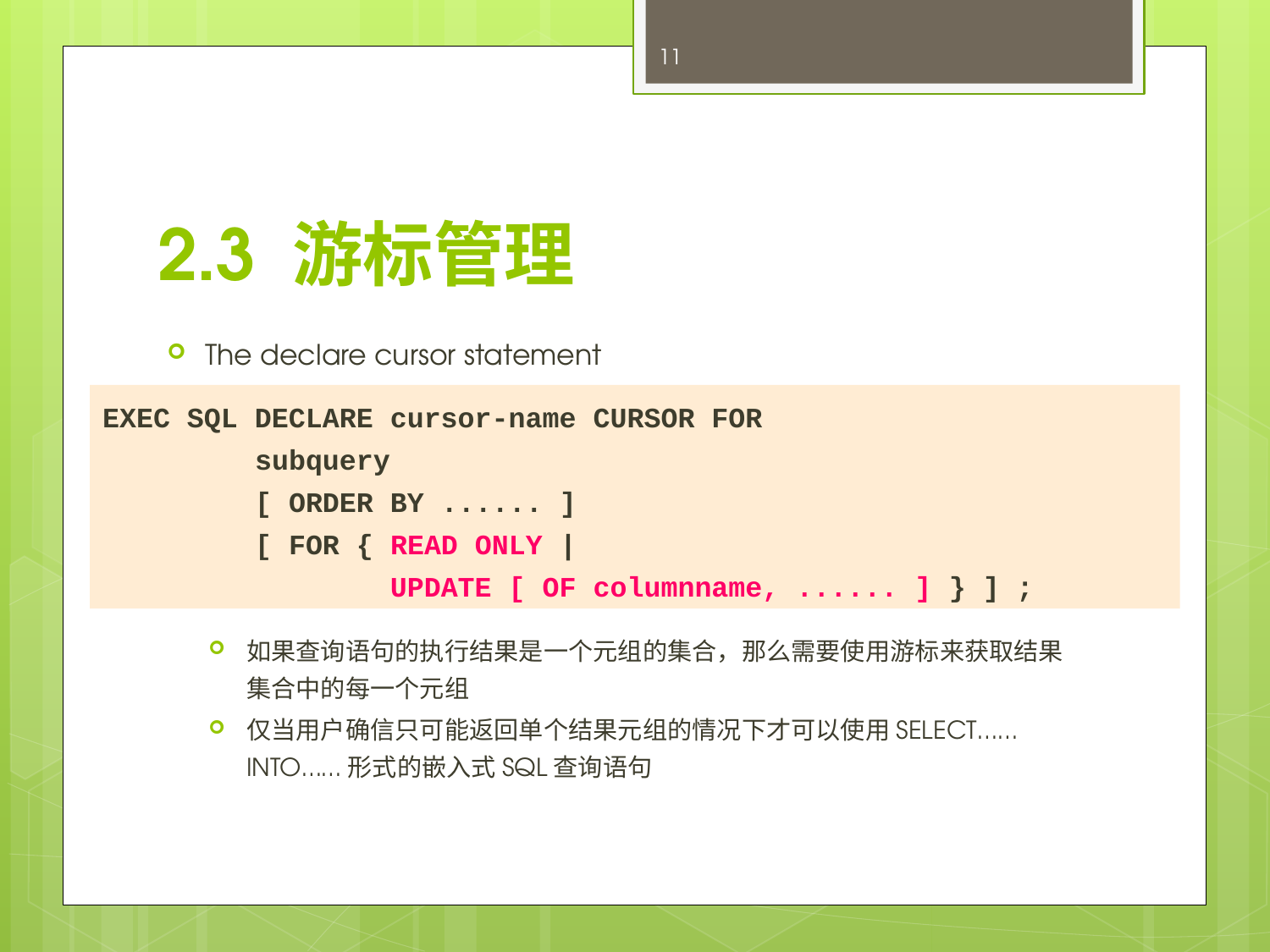

11
# 2.3 游标管理
The declare cursor statement

如果查询语句的执行结果是一个元组的集合，那么需要使用游标来获取结果集合中的每一个元组
仅当用户确信只可能返回单个结果元组的情况下才可以使用SELECT……INTO……形式的嵌入式SQL查询语句
EXEC SQL DECLARE cursor-name CURSOR FOR
         subquery
         [ ORDER BY ...... ]
         [ FOR { READ ONLY |
                 UPDATE [ OF columnname, ...... ] } ] ;